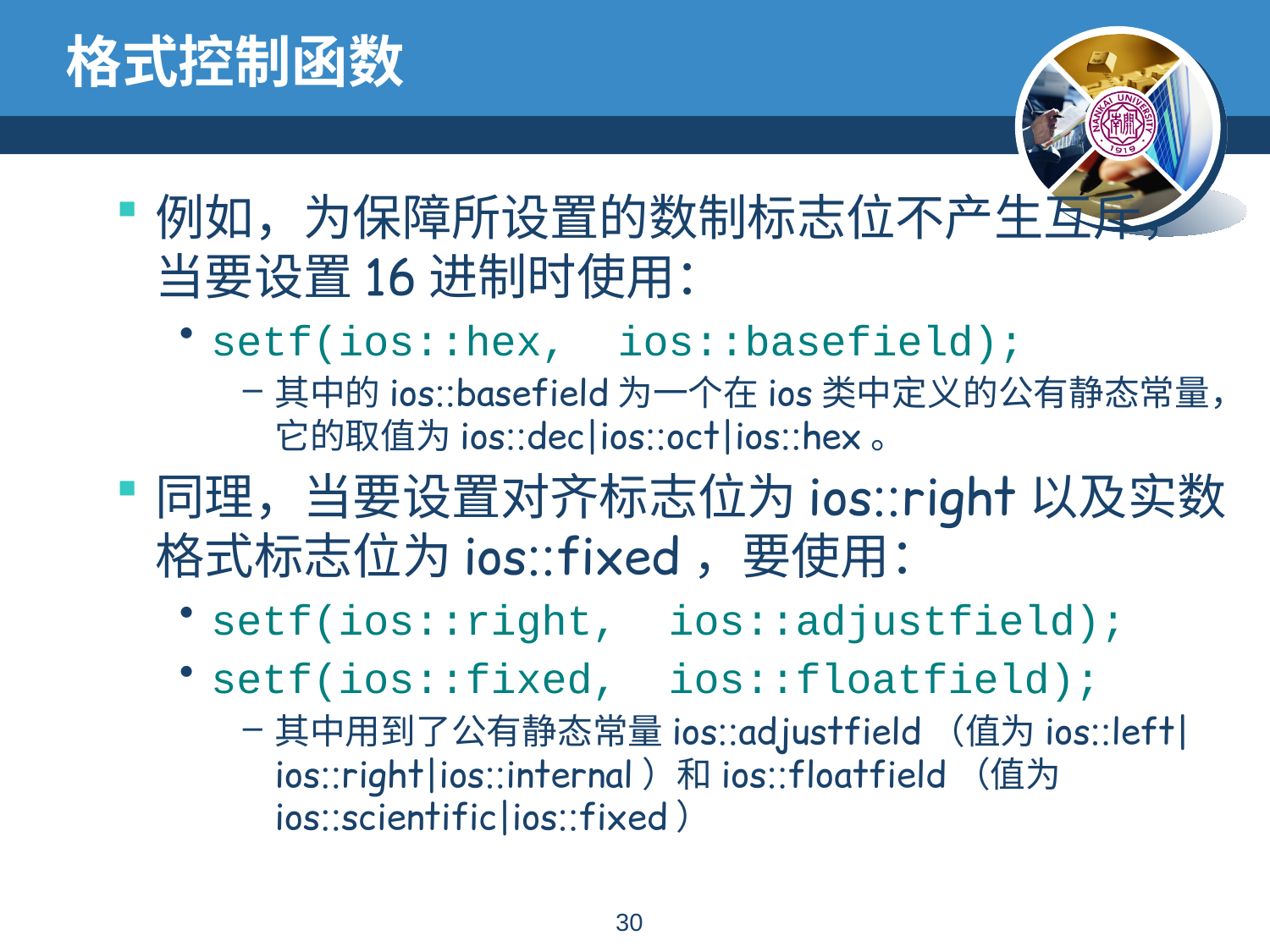

# 格式控制函数
例如，为保障所设置的数制标志位不产生互斥，当要设置16进制时使用：
setf(ios::hex,  ios::basefield);
其中的ios::basefield为一个在ios类中定义的公有静态常量，它的取值为ios::dec|ios::oct|ios::hex。
同理，当要设置对齐标志位为ios::right以及实数格式标志位为ios::fixed，要使用：
setf(ios::right,  ios::adjustfield);
setf(ios::fixed,  ios::floatfield);
其中用到了公有静态常量ios::adjustfield（值为ios::left|ios::right|ios::internal）和ios::floatfield（值为ios::scientific|ios::fixed）
30